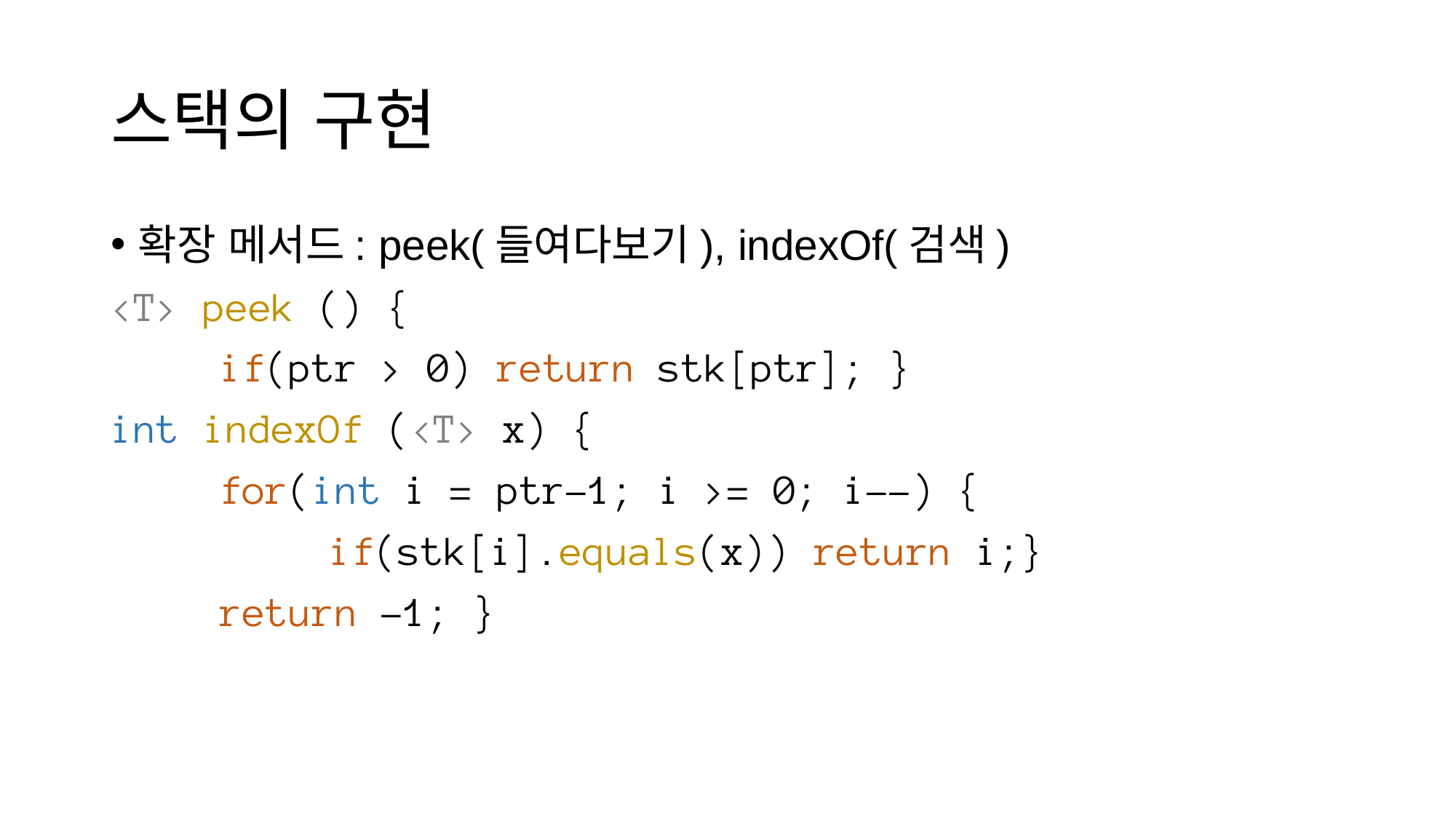

# 스택의 구현
확장 메서드: peek(들여다보기), indexOf(검색)
<T> peek () {
	if(ptr > 0) return stk[ptr]; }
int indexOf (<T> x) {
	for(int i = ptr-1; i >= 0; i--) {
		if(stk[i].equals(x)) return i;}
	return -1; }